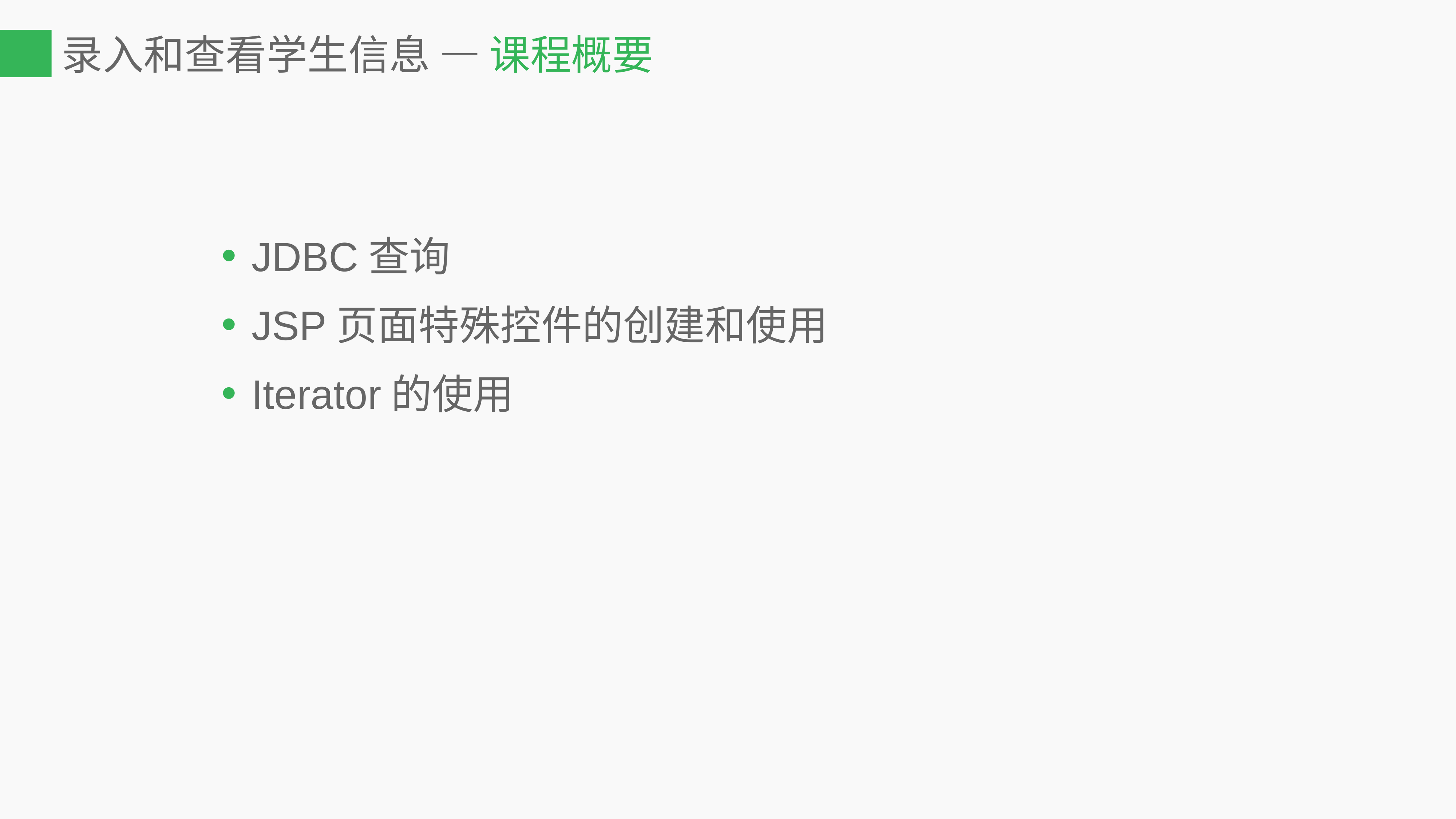

# 录入和查看学生信息 — 课程概要
JDBC查询
JSP页面特殊控件的创建和使用
Iterator的使用